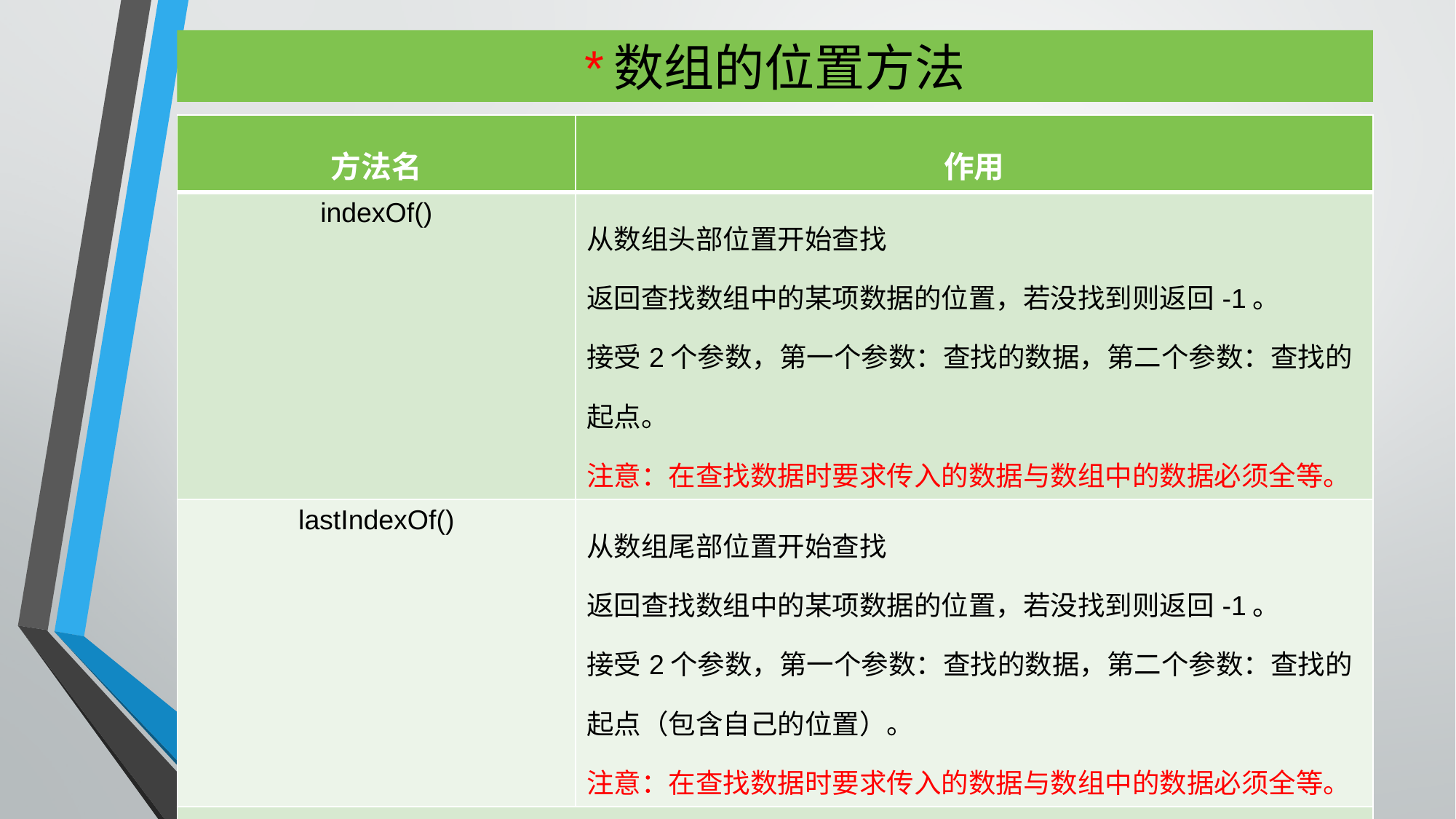

# *数组的位置方法
| 方法名 | 作用 |
| --- | --- |
| indexOf() | 从数组头部位置开始查找 返回查找数组中的某项数据的位置，若没找到则返回-1。 接受2个参数，第一个参数：查找的数据，第二个参数：查找的起点。 注意：在查找数据时要求传入的数据与数组中的数据必须全等。 |
| lastIndexOf() | 从数组尾部位置开始查找 返回查找数组中的某项数据的位置，若没找到则返回-1。 接受2个参数，第一个参数：查找的数据，第二个参数：查找的起点（包含自己的位置）。 注意：在查找数据时要求传入的数据与数组中的数据必须全等。 |
| 这2个方法只支持IE9+、Firefox2+、Safari3+、Opera9.5+、Chrome |  |